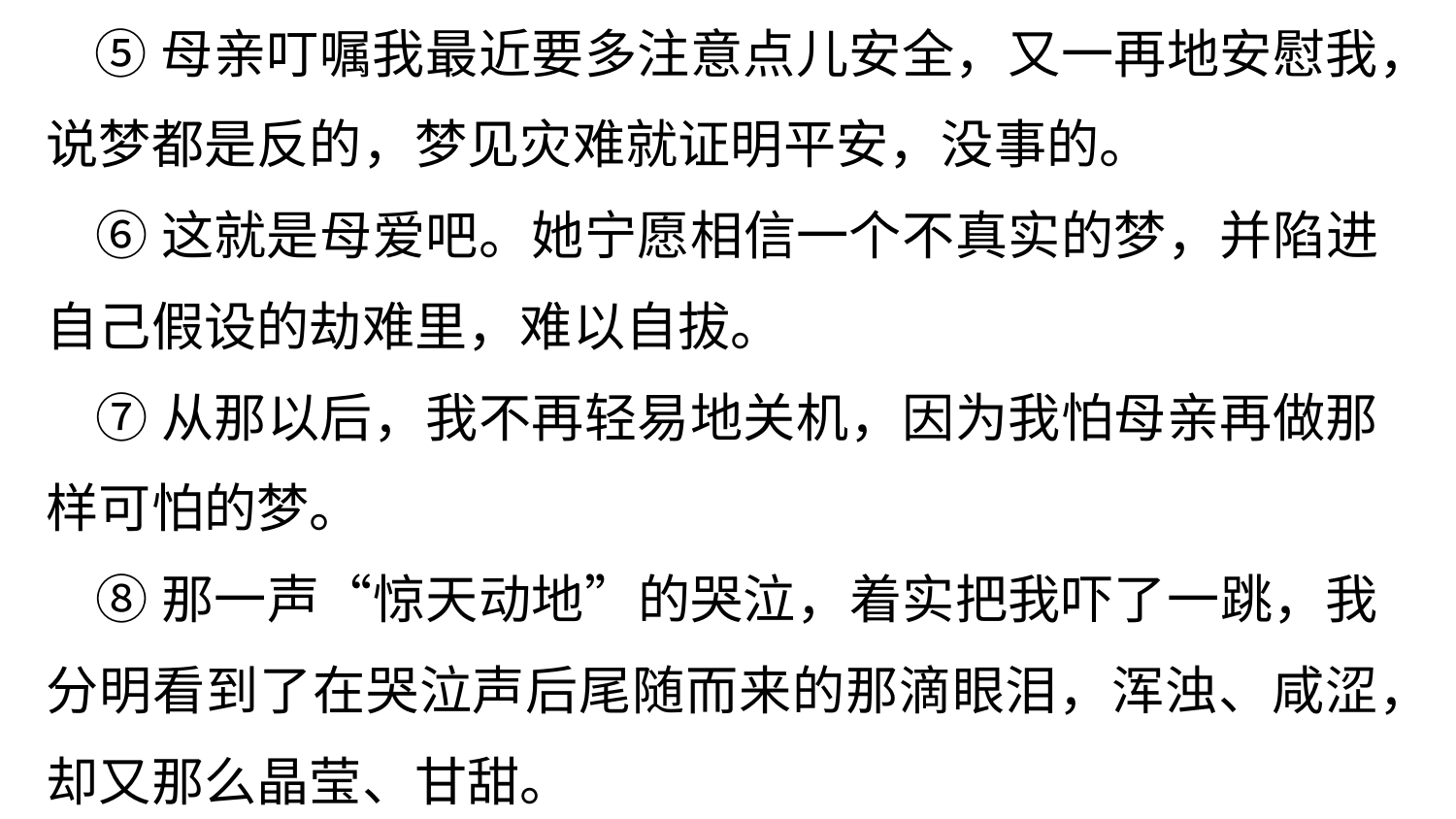

⑤母亲叮嘱我最近要多注意点儿安全，又一再地安慰我，说梦都是反的，梦见灾难就证明平安，没事的。
    ⑥这就是母爱吧。她宁愿相信一个不真实的梦，并陷进自己假设的劫难里，难以自拔。
    ⑦从那以后，我不再轻易地关机，因为我怕母亲再做那样可怕的梦。
    ⑧那一声“惊天动地”的哭泣，着实把我吓了一跳，我分明看到了在哭泣声后尾随而来的那滴眼泪，浑浊、咸涩，却又那么晶莹、甘甜。